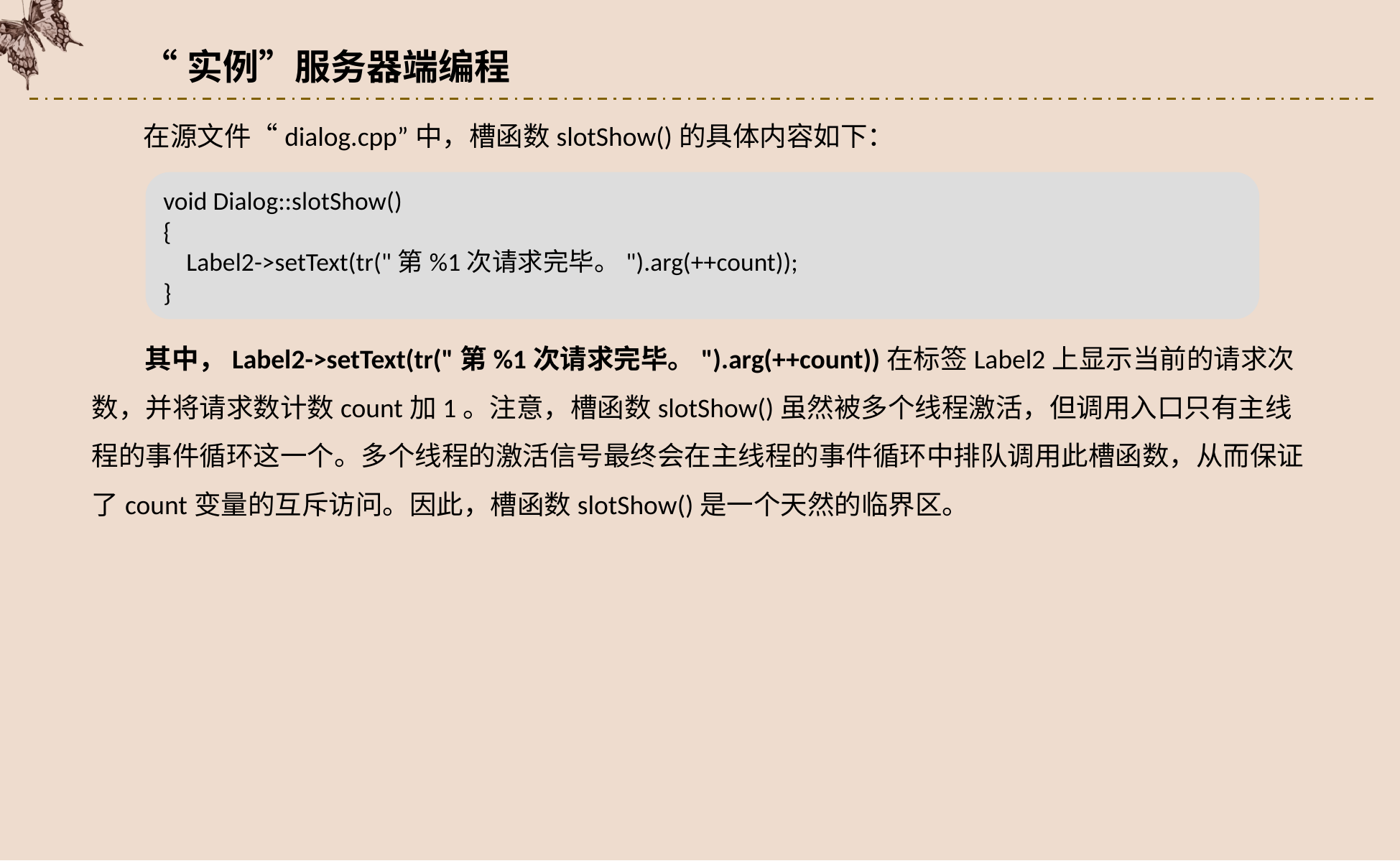

“实例”服务器端编程
在源文件“dialog.cpp”中，槽函数slotShow()的具体内容如下：
void Dialog::slotShow()
{
    Label2->setText(tr("第%1次请求完毕。").arg(++count));
}
其中，Label2->setText(tr("第%1次请求完毕。").arg(++count))在标签Label2上显示当前的请求次数，并将请求数计数count加1。注意，槽函数slotShow()虽然被多个线程激活，但调用入口只有主线程的事件循环这一个。多个线程的激活信号最终会在主线程的事件循环中排队调用此槽函数，从而保证了count变量的互斥访问。因此，槽函数slotShow()是一个天然的临界区。